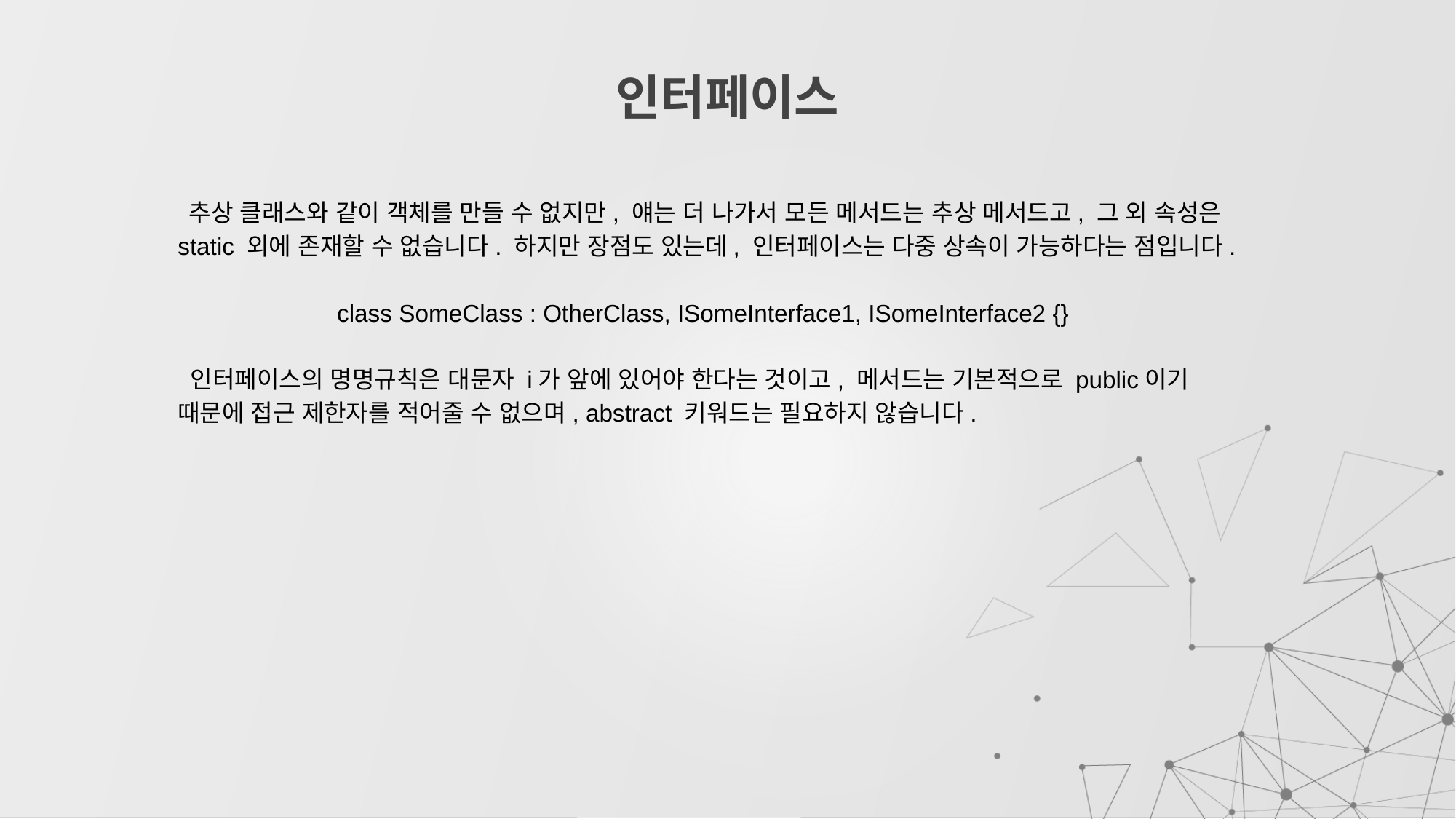

# 인터페이스
 추상 클래스와 같이 객체를 만들 수 없지만, 얘는 더 나가서 모든 메서드는 추상 메서드고, 그 외 속성은 static 외에 존재할 수 없습니다. 하지만 장점도 있는데, 인터페이스는 다중 상속이 가능하다는 점입니다.

class SomeClass : OtherClass, ISomeInterface1, ISomeInterface2 {}

 인터페이스의 명명규칙은 대문자 i가 앞에 있어야 한다는 것이고, 메서드는 기본적으로 public이기 때문에 접근 제한자를 적어줄 수 없으며, abstract 키워드는 필요하지 않습니다.